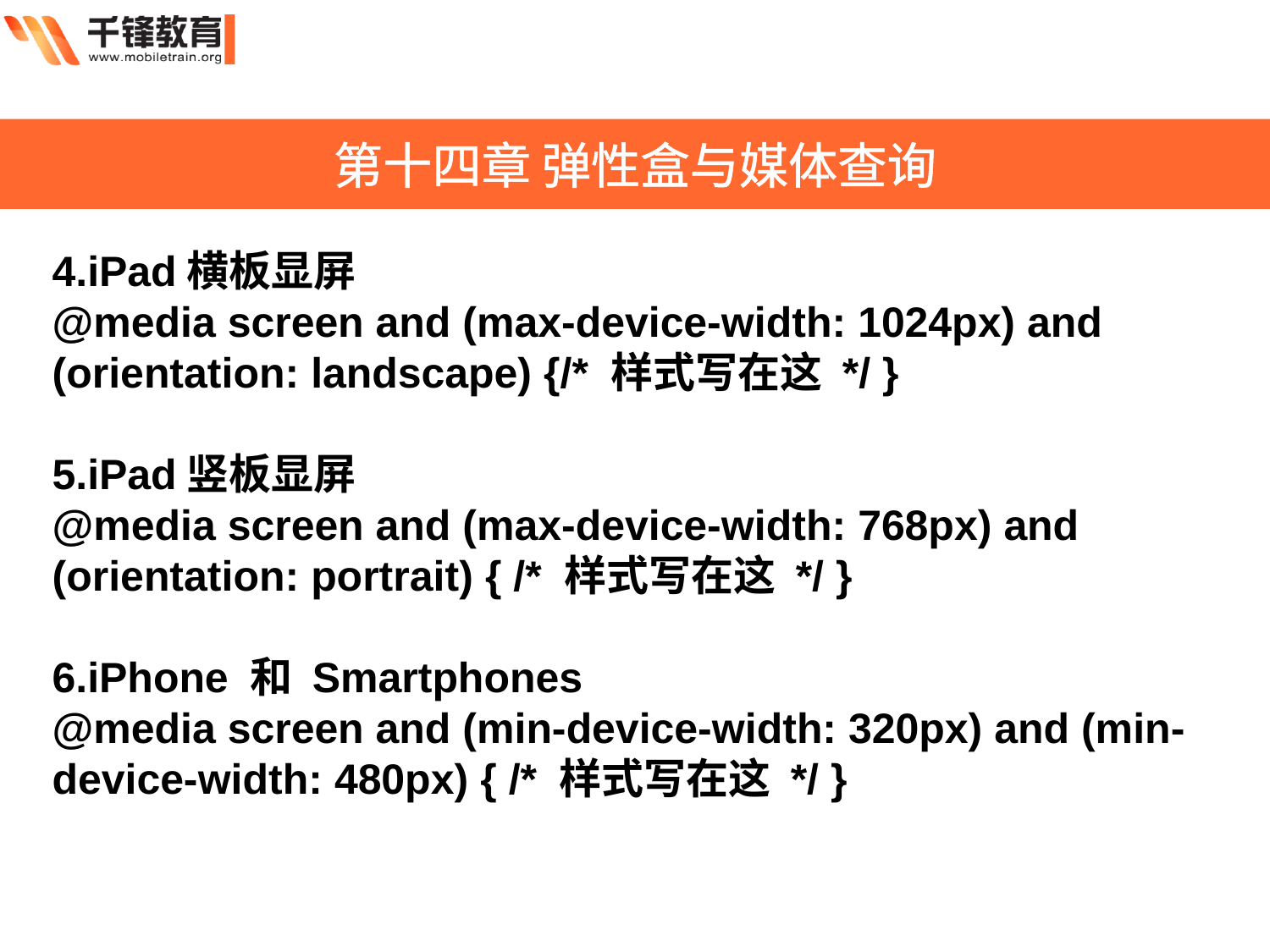

第十四章 弹性盒与媒体查询
4.iPad横板显屏
@media screen and (max-device-width: 1024px) and (orientation: landscape) {/* 样式写在这 */ }

5.iPad竖板显屏
@media screen and (max-device-width: 768px) and (orientation: portrait) { /* 样式写在这 */ }

6.iPhone 和 Smartphones
@media screen and (min-device-width: 320px) and (min-device-width: 480px) { /* 样式写在这 */ }